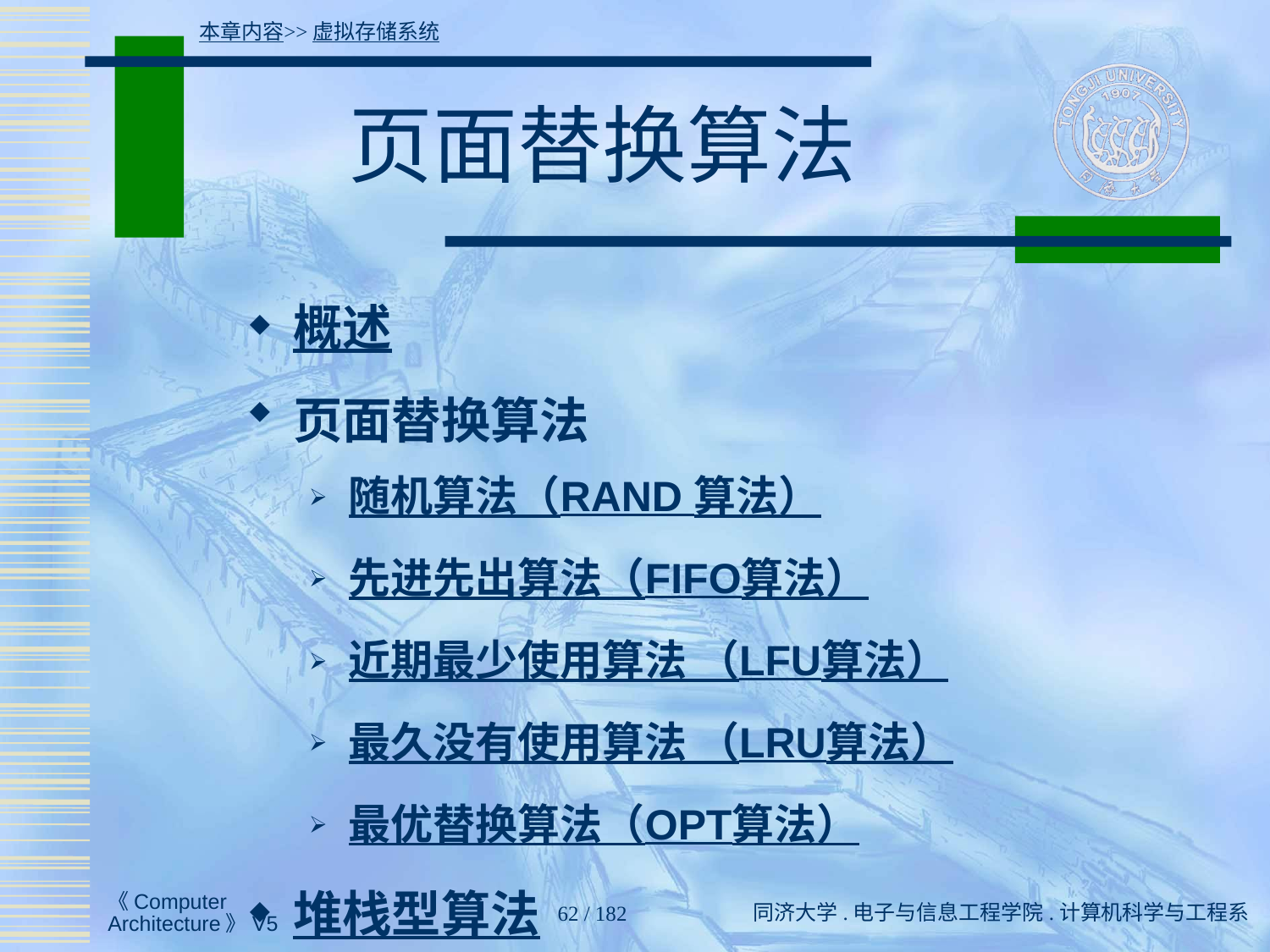

本章内容>>虚拟存储系统
# 页面替换算法
概述
页面替换算法
随机算法（RAND 算法）
先进先出算法（FIFO算法）
近期最少使用算法 （LFU算法）
最久没有使用算法 （LRU算法）
最优替换算法（OPT算法）
堆栈型算法